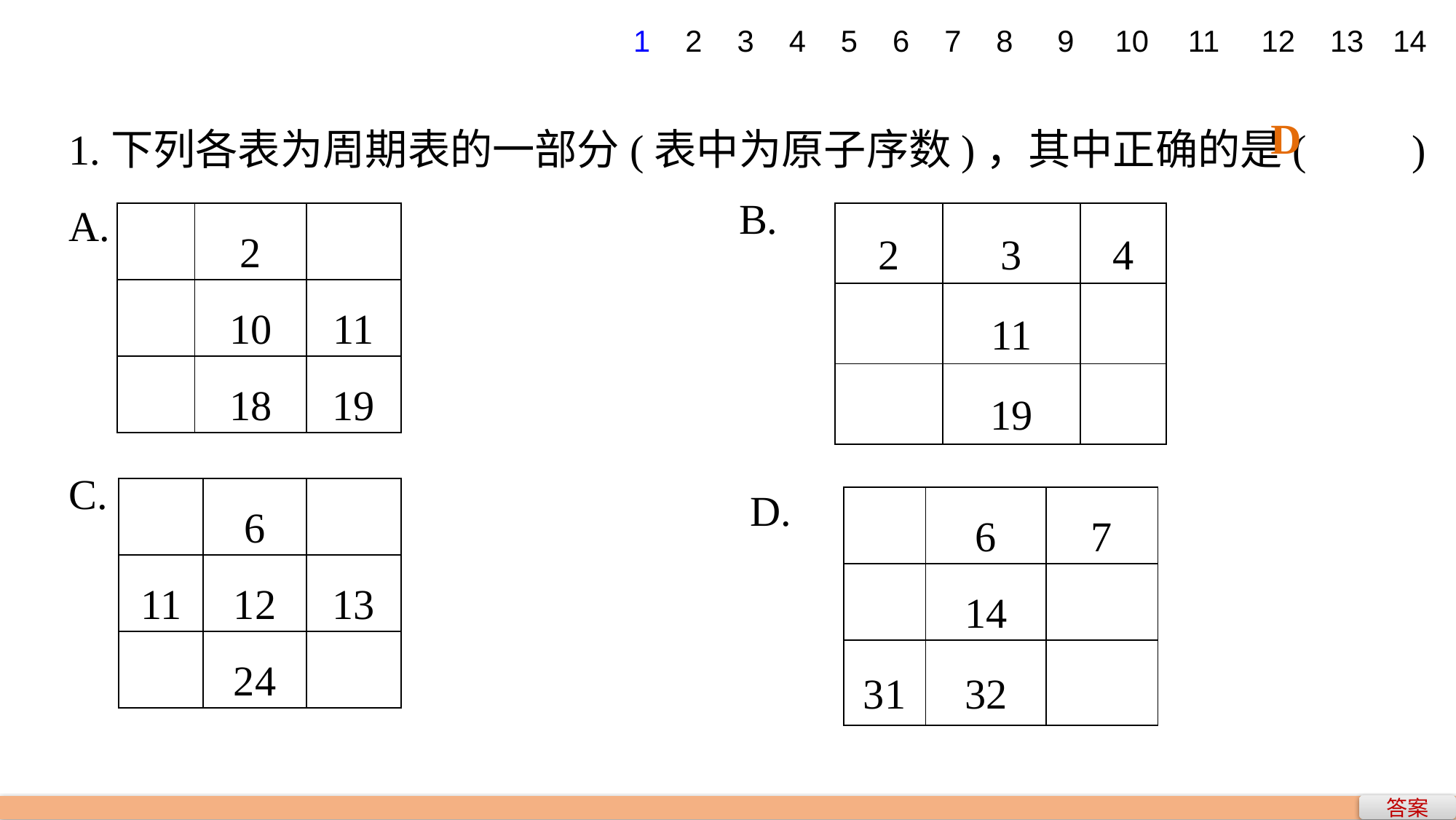

1
2
3
4
5
6
7
8
9
10
11
12
13
14
1.下列各表为周期表的一部分(表中为原子序数)，其中正确的是(　　)
A.
D
B.
|  | 2 |  |
| --- | --- | --- |
|  | 10 | 11 |
|  | 18 | 19 |
| 2 | 3 | 4 |
| --- | --- | --- |
|  | 11 |  |
|  | 19 |  |
C.
|  | 6 |  |
| --- | --- | --- |
| 11 | 12 | 13 |
|  | 24 |  |
D.
|  | 6 | 7 |
| --- | --- | --- |
|  | 14 |  |
| 31 | 32 |  |
答案